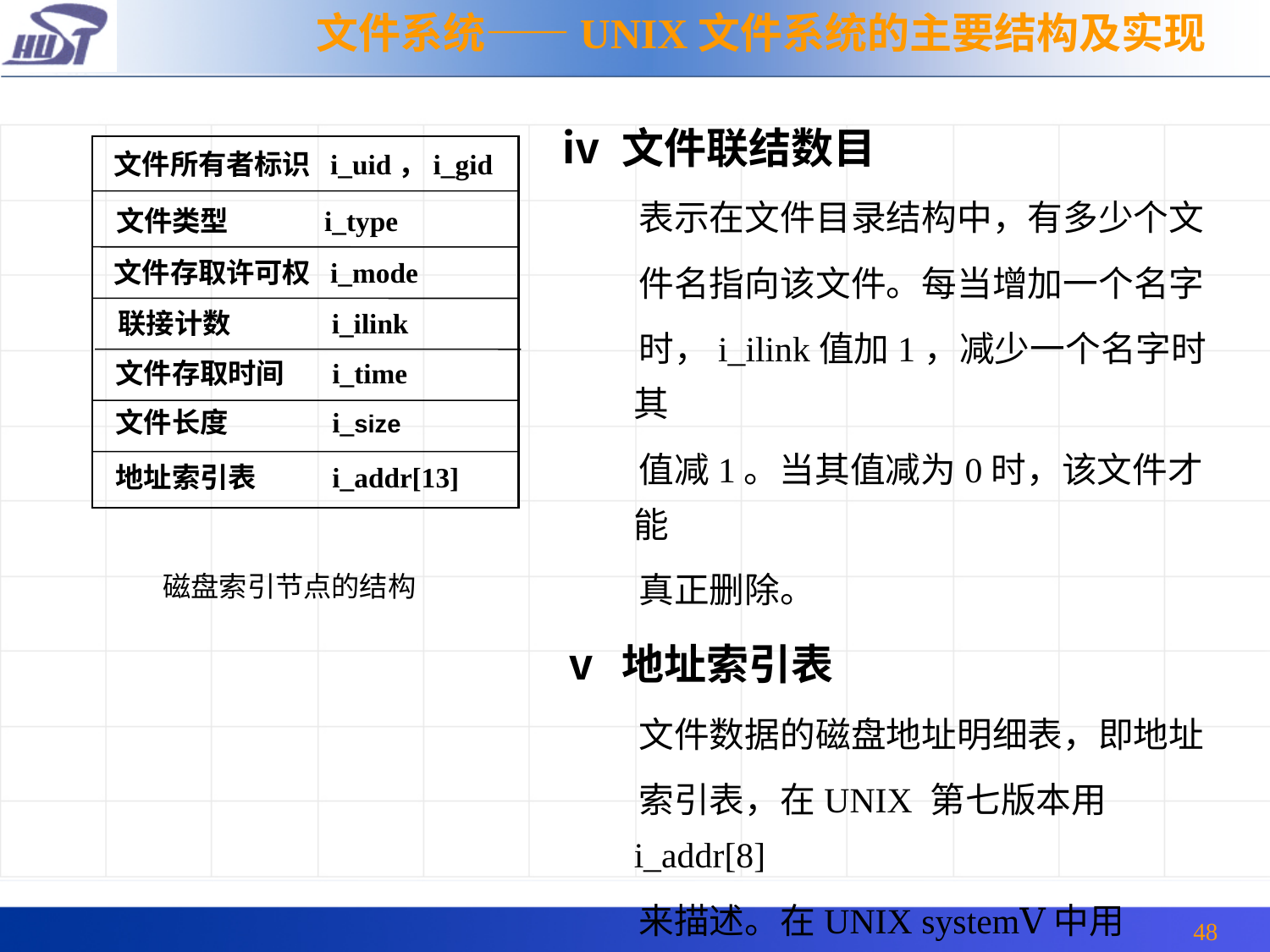

文件系统——UNIX文件系统的主要结构及实现
ⅳ 文件联结数目
         表示在文件目录结构中，有多少个文
         件名指向该文件。每当增加一个名字
         时，i_ilink值加1，减少一个名字时其
         值减1。当其值减为0时，该文件才能
         真正删除。
ⅴ 地址索引表
         文件数据的磁盘地址明细表，即地址
         索引表，在UNIX 第七版本用 i_addr[8]
         来描述。在UNIX systemⅤ中用
          i_addr[13]来描述。

文件所有者标识  i_uid，i_gid

文件类型              i_type

文件存取许可权  i_mode

联接计数　　      i_ilink

文件存取时间　  i_time
文件长度　　　  i_size

地址索引表　　  i_addr[13]
磁盘索引节点的结构
48